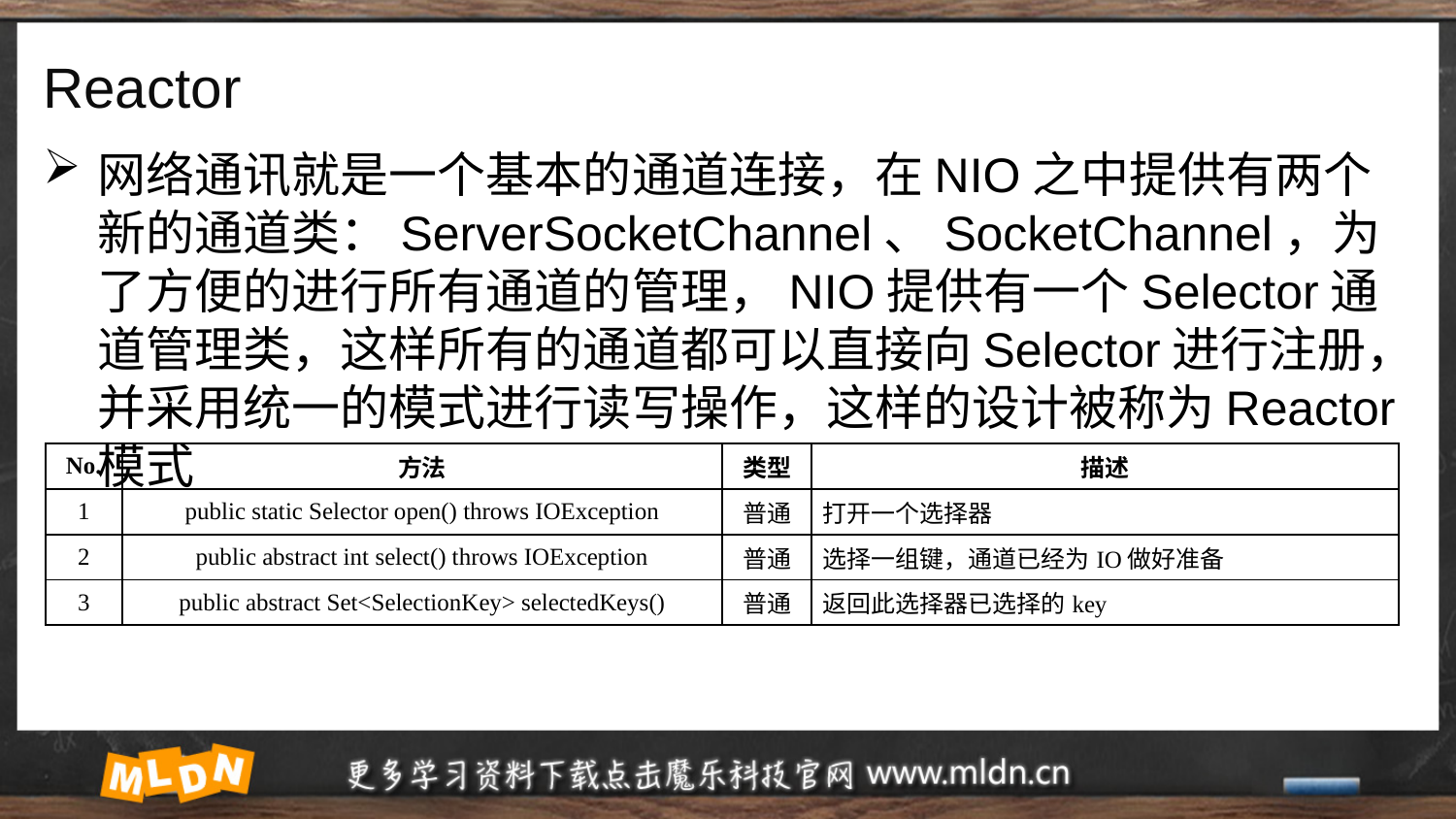

# Reactor
网络通讯就是一个基本的通道连接，在NIO之中提供有两个新的通道类：ServerSocketChannel、SocketChannel，为了方便的进行所有通道的管理，NIO提供有一个Selector通道管理类，这样所有的通道都可以直接向Selector进行注册，并采用统一的模式进行读写操作，这样的设计被称为Reactor模式
| No. | 方法 | 类型 | 描述 |
| --- | --- | --- | --- |
| 1 | public static Selector open() throws IOException | 普通 | 打开一个选择器 |
| 2 | public abstract int select() throws IOException | 普通 | 选择一组键，通道已经为IO做好准备 |
| 3 | public abstract Set<SelectionKey> selectedKeys() | 普通 | 返回此选择器已选择的key |